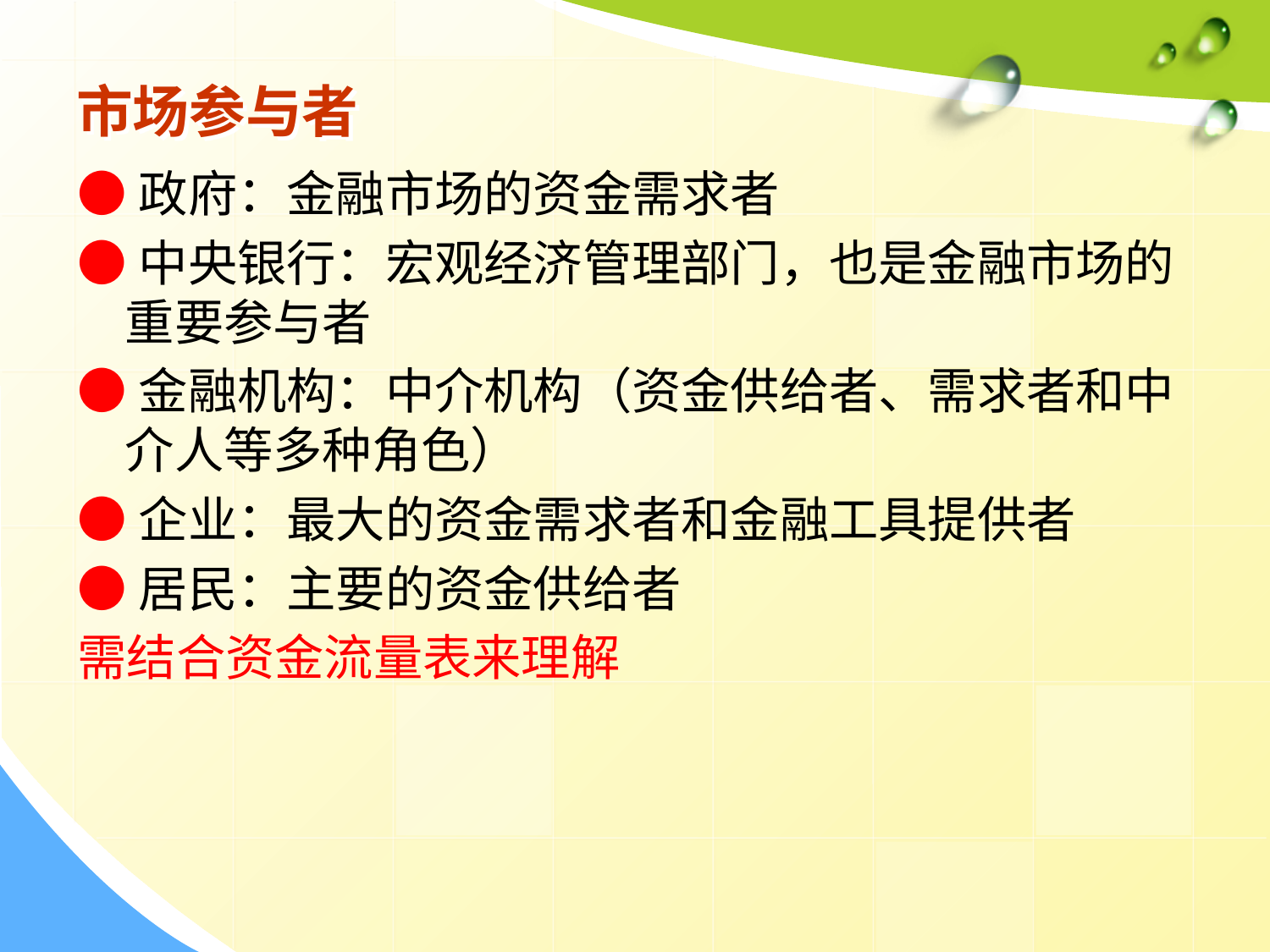

# 市场参与者
●政府：金融市场的资金需求者
●中央银行：宏观经济管理部门，也是金融市场的重要参与者
●金融机构：中介机构（资金供给者、需求者和中介人等多种角色）
●企业：最大的资金需求者和金融工具提供者
●居民：主要的资金供给者
需结合资金流量表来理解